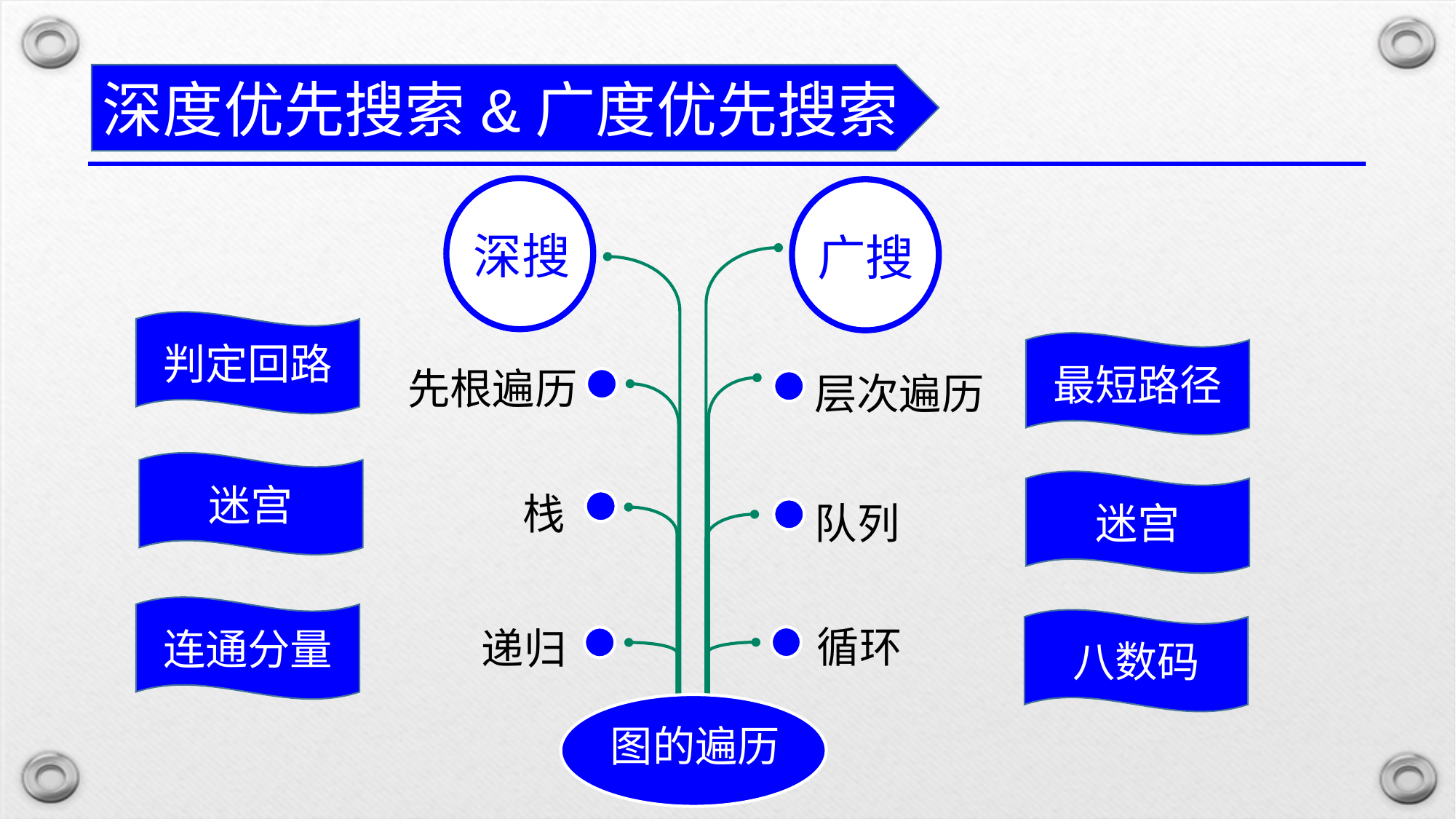

深度优先搜索&广度优先搜索

深搜
广搜
判定回路
最短路径
先根遍历
层次遍历

迷宫

栈
队列
迷宫

循环
递归
连通分量

八数码

图的遍历